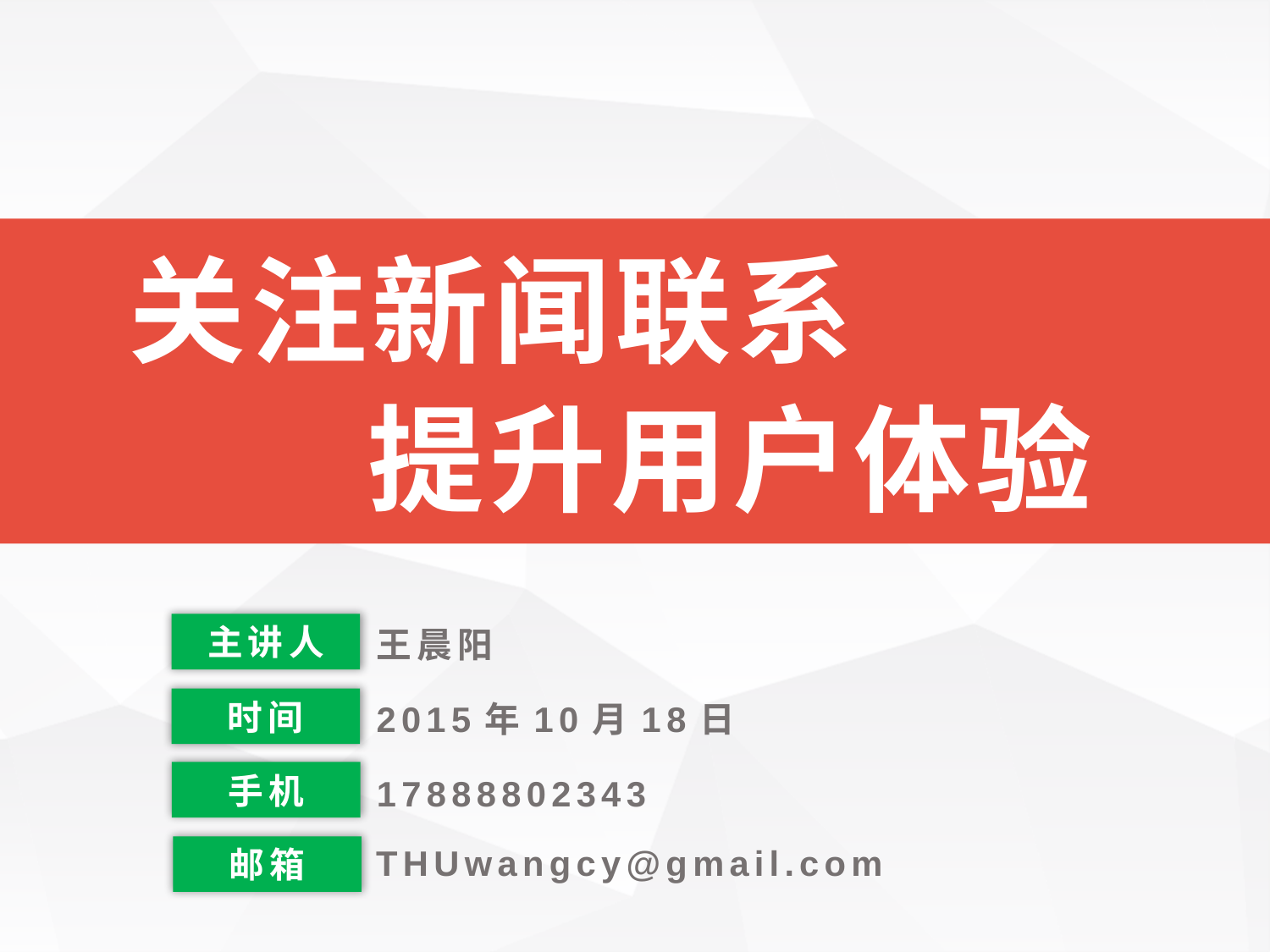

关注新闻联系
我们毕业啦
其实是答辩的标题地方
提升用户体验
主讲人
王晨阳
时间
2015年10月18日
手机
17888802343
THUwangcy@gmail.com
邮箱